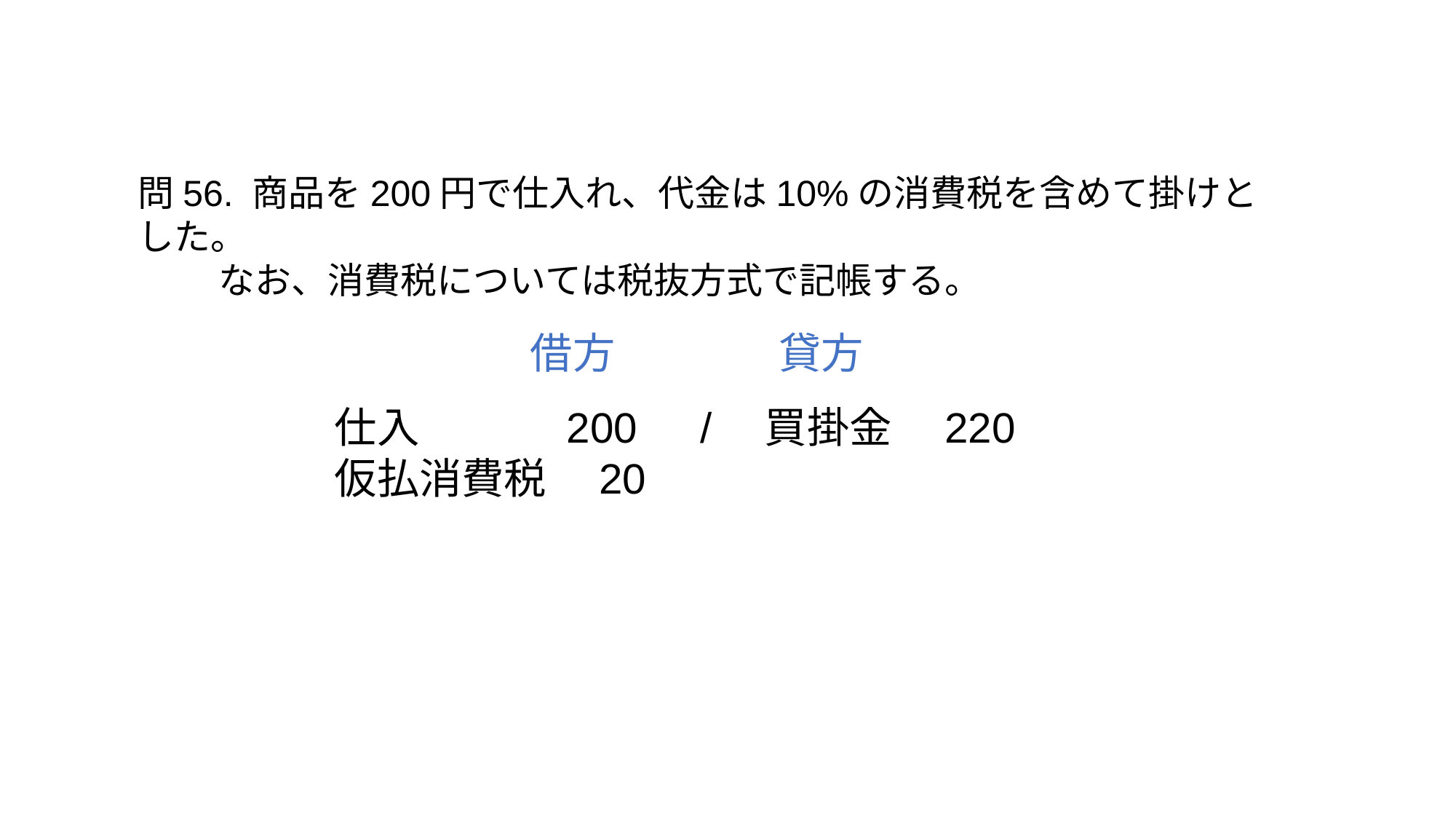

問56. 商品を200円で仕入れ、代金は10%の消費税を含めて掛けとした。
　　 なお、消費税については税抜方式で記帳する。
借方
貸方
仕入　          200　/　買掛金　220
仮払消費税　20